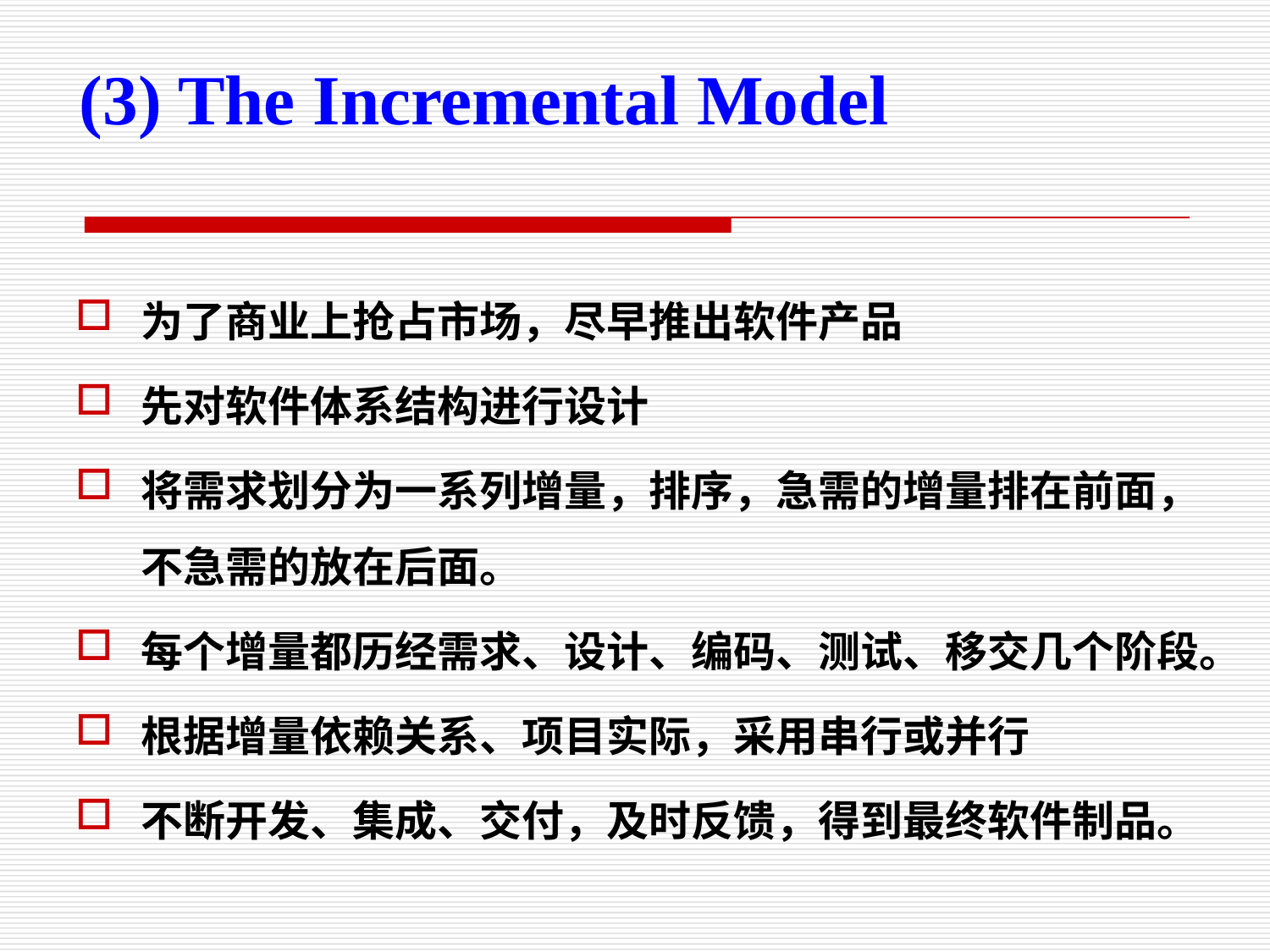

(3) The Incremental Model
为了商业上抢占市场，尽早推出软件产品
先对软件体系结构进行设计
将需求划分为一系列增量，排序，急需的增量排在前面，不急需的放在后面。
每个增量都历经需求、设计、编码、测试、移交几个阶段。
根据增量依赖关系、项目实际，采用串行或并行
不断开发、集成、交付，及时反馈，得到最终软件制品。